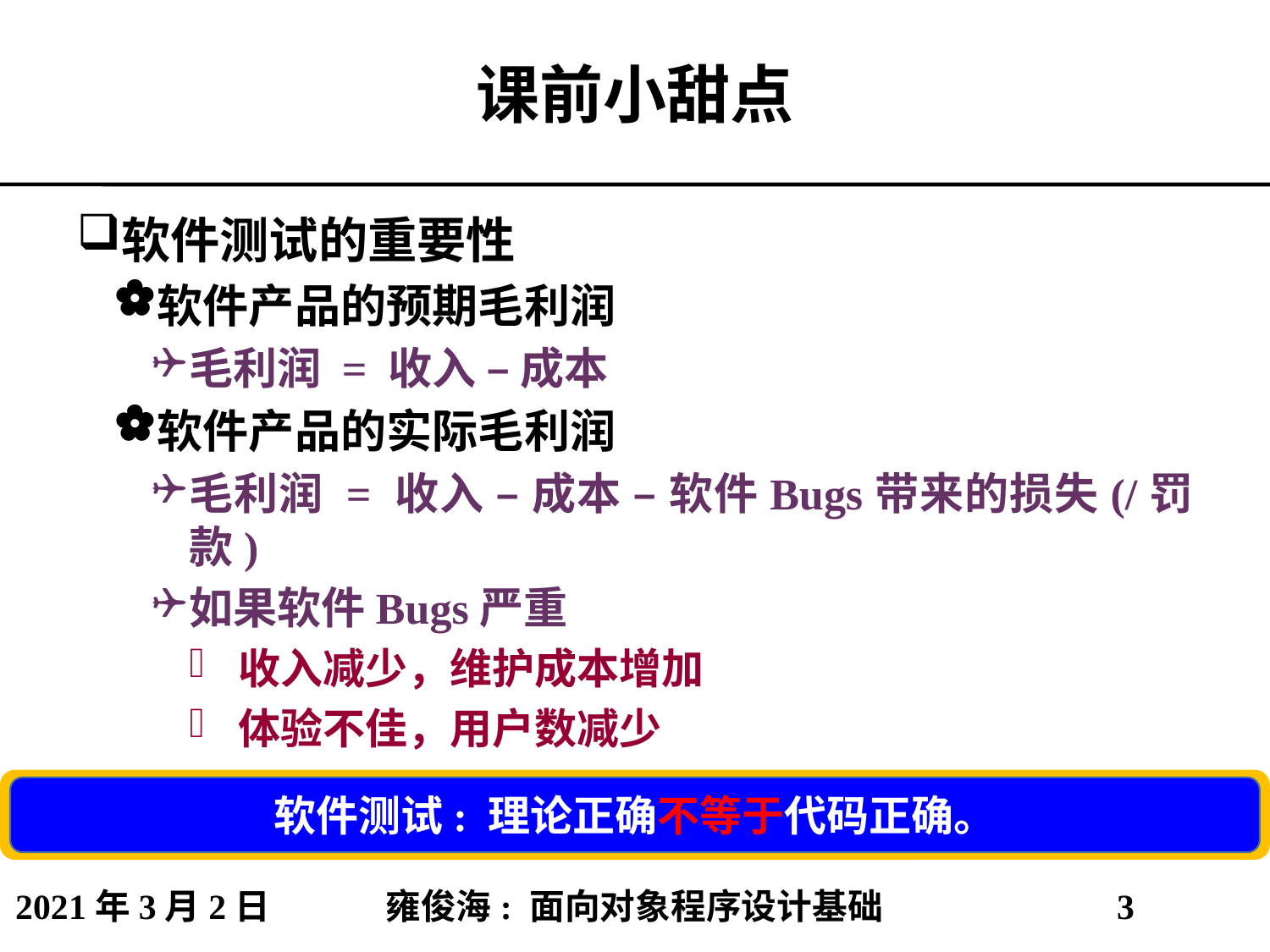

# 课前小甜点

软件测试的重要性
软件产品的预期毛利润
毛利润 = 收入 – 成本
软件产品的实际毛利润
毛利润 = 收入 – 成本 – 软件Bugs带来的损失(/罚款)
如果软件Bugs严重
收入减少，维护成本增加
体验不佳，用户数减少

软件测试: 理论正确不等于代码正确。
2021年3月2日
雍俊海: 面向对象程序设计基础
3